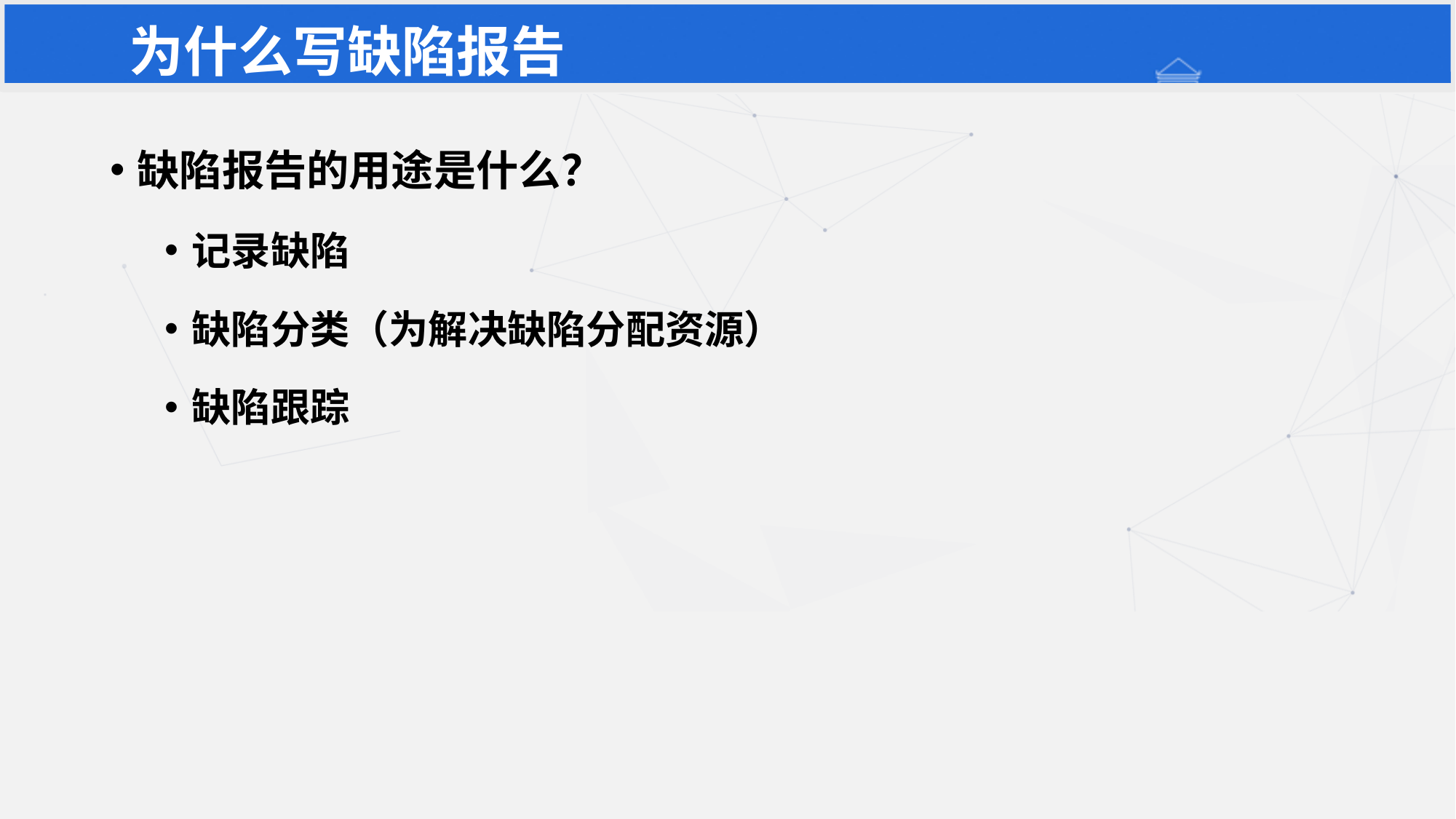

为什么写缺陷报告
缺陷报告的用途是什么？
记录缺陷
缺陷分类（为解决缺陷分配资源）
缺陷跟踪